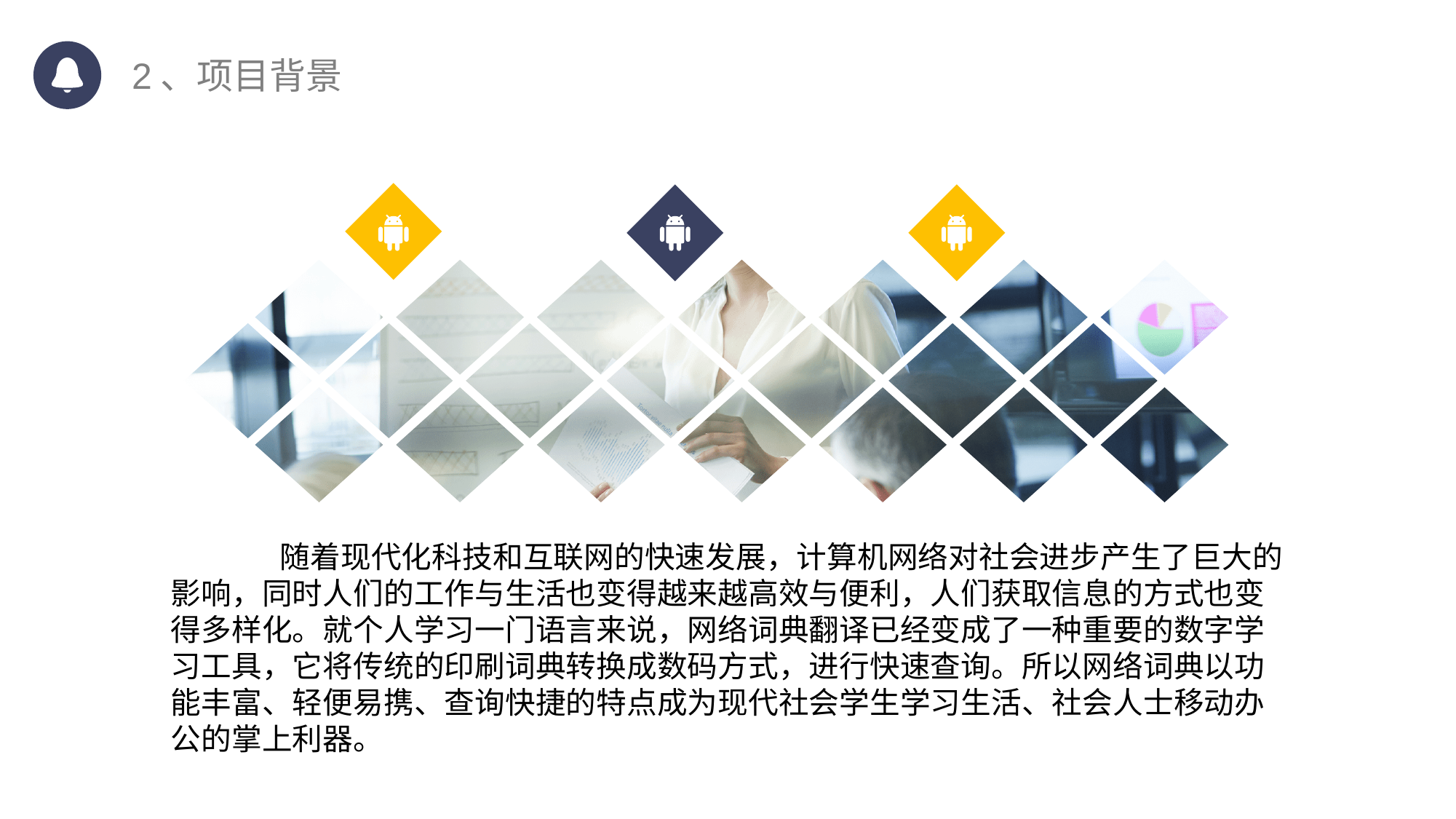

2、项目背景

	随着现代化科技和互联网的快速发展，计算机网络对社会进步产生了巨大的影响，同时人们的工作与生活也变得越来越高效与便利，人们获取信息的方式也变得多样化。就个人学习一门语言来说，网络词典翻译已经变成了一种重要的数字学习工具，它将传统的印刷词典转换成数码方式，进行快速查询。所以网络词典以功能丰富、轻便易携、查询快捷的特点成为现代社会学生学习生活、社会人士移动办公的掌上利器。